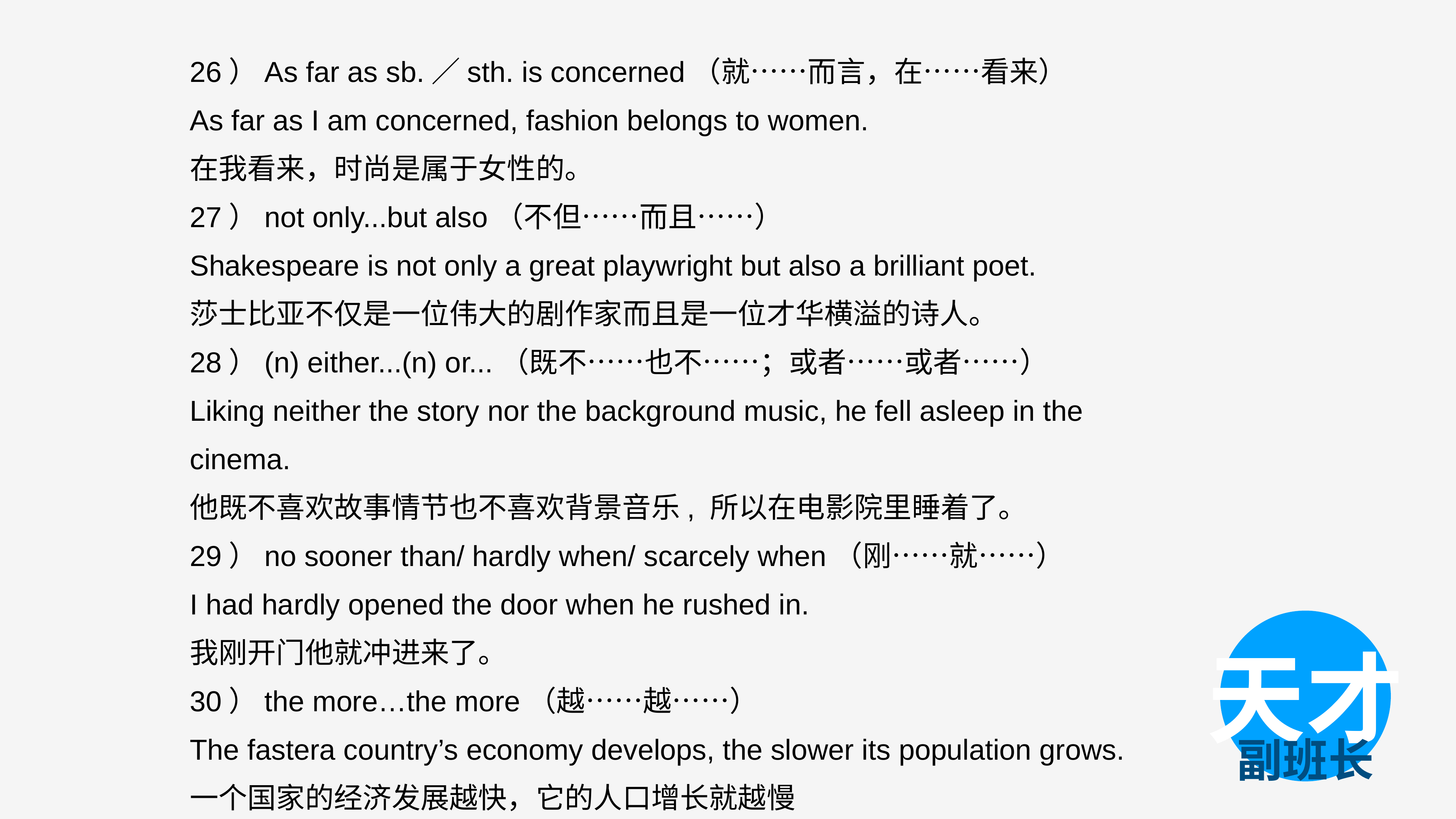

26）As far as sb.／sth. is concerned（就……而言，在……看来）
As far as I am concerned, fashion belongs to women.
在我看来，时尚是属于女性的。
27）not only...but also（不但……而且……）
Shakespeare is not only a great playwright but also a brilliant poet.
莎士比亚不仅是一位伟大的剧作家而且是一位才华横溢的诗人。
28）(n) either...(n) or...（既不……也不……；或者……或者……）
Liking neither the story nor the background music, he fell asleep in the cinema.
他既不喜欢故事情节也不喜欢背景音乐, 所以在电影院里睡着了。
29）no sooner than/ hardly when/ scarcely when（刚……就……）
I had hardly opened the door when he rushed in.
我刚开门他就冲进来了。
30）the more…the more（越……越……）
The fastera country’s economy develops, the slower its population grows.
一个国家的经济发展越快，它的人口增长就越慢